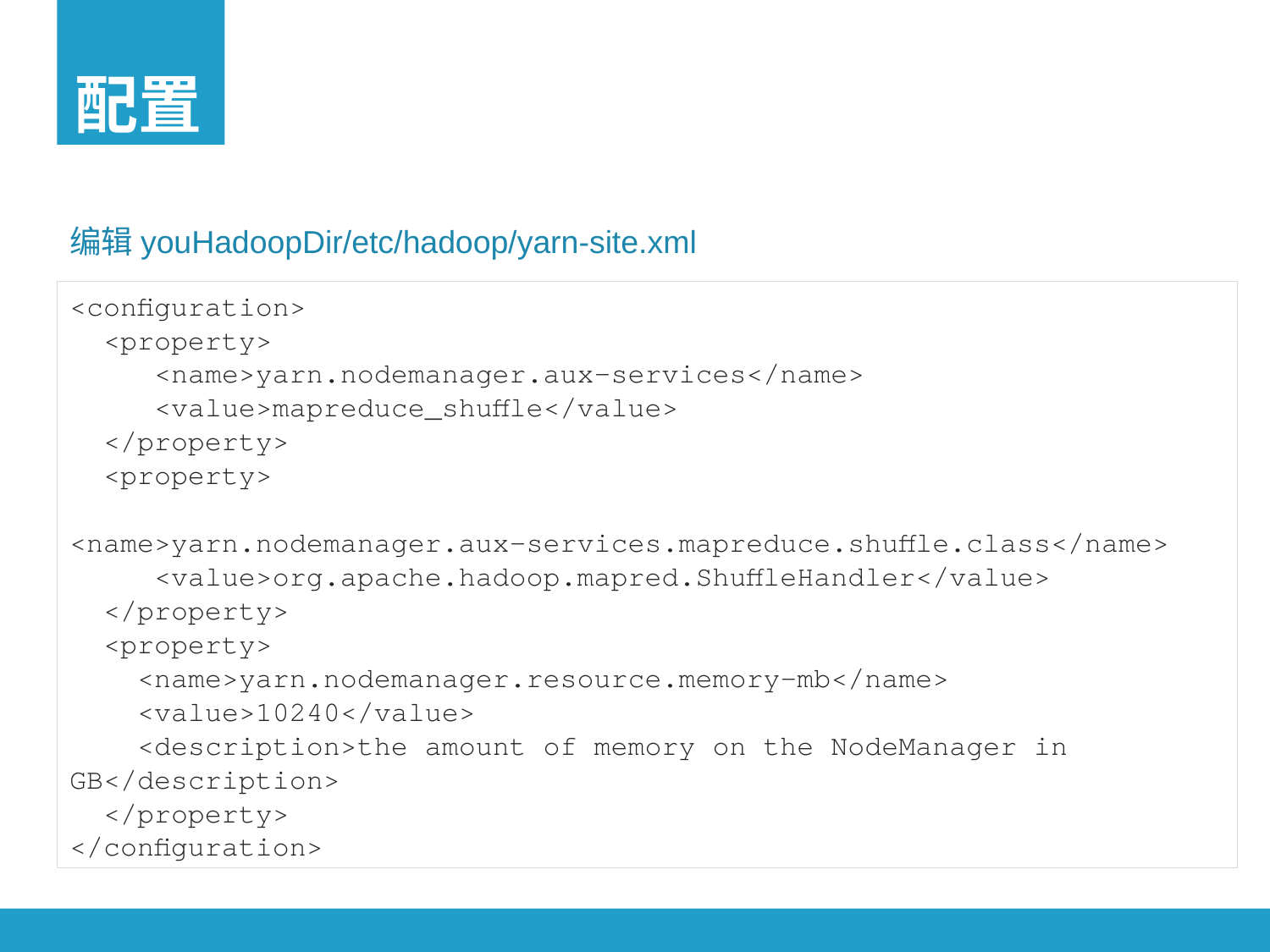

配置
编辑youHadoopDir/etc/hadoop/yarn-site.xml
<configuration>
  <property>
     <name>yarn.nodemanager.aux-services</name>
     <value>mapreduce_shuffle</value>
  </property>
  <property>
     <name>yarn.nodemanager.aux-services.mapreduce.shuffle.class</name>
     <value>org.apache.hadoop.mapred.ShuffleHandler</value>
  </property>
  <property>
    <name>yarn.nodemanager.resource.memory-mb</name>
    <value>10240</value>
    <description>the amount of memory on the NodeManager in GB</description>
  </property>
</configuration>